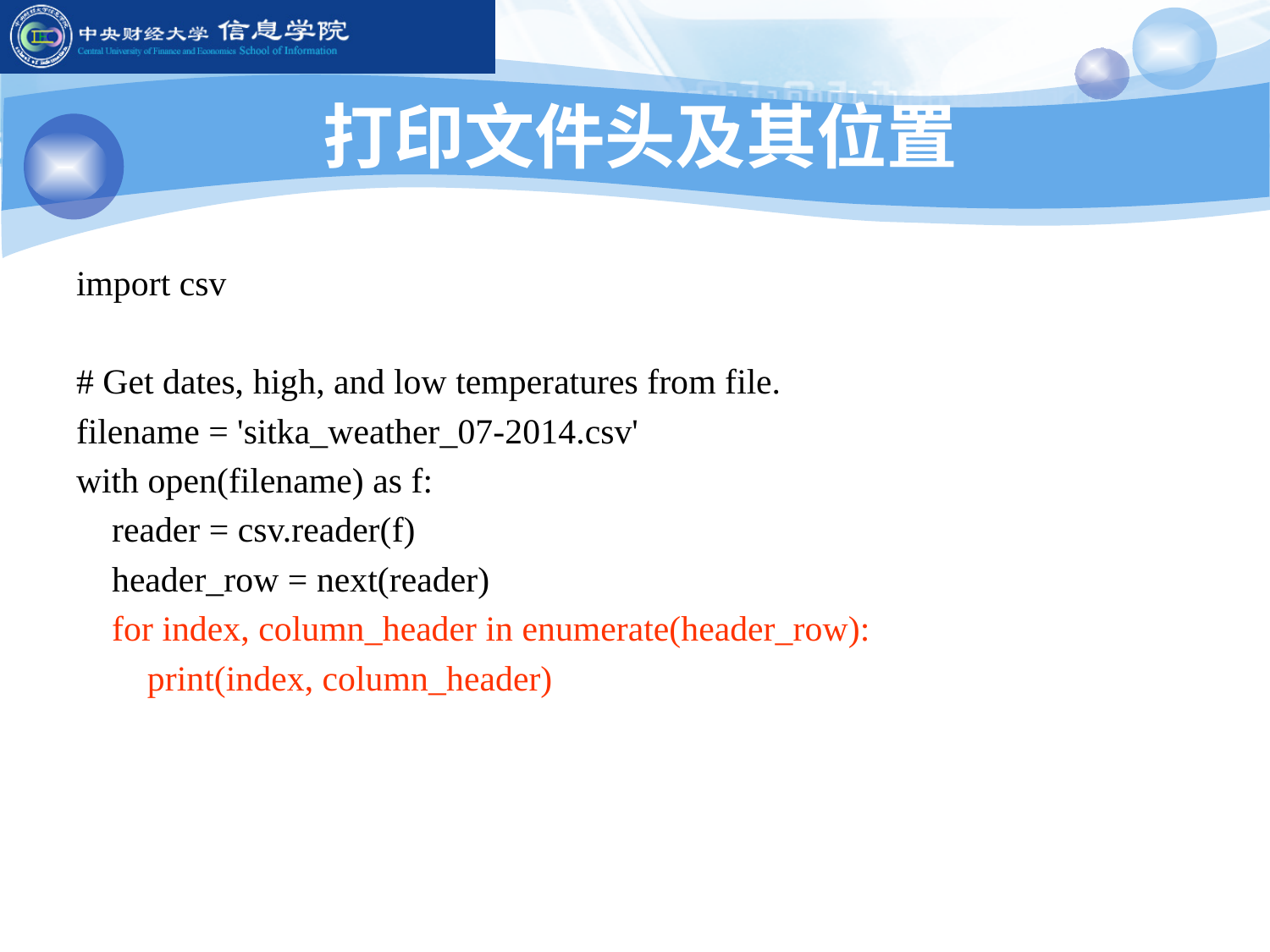

# 打印文件头及其位置
import csv

# Get dates, high, and low temperatures from file.
filename = 'sitka_weather_07-2014.csv'
with open(filename) as f:
    reader = csv.reader(f)
    header_row = next(reader)
    for index, column_header in enumerate(header_row):
        print(index, column_header)